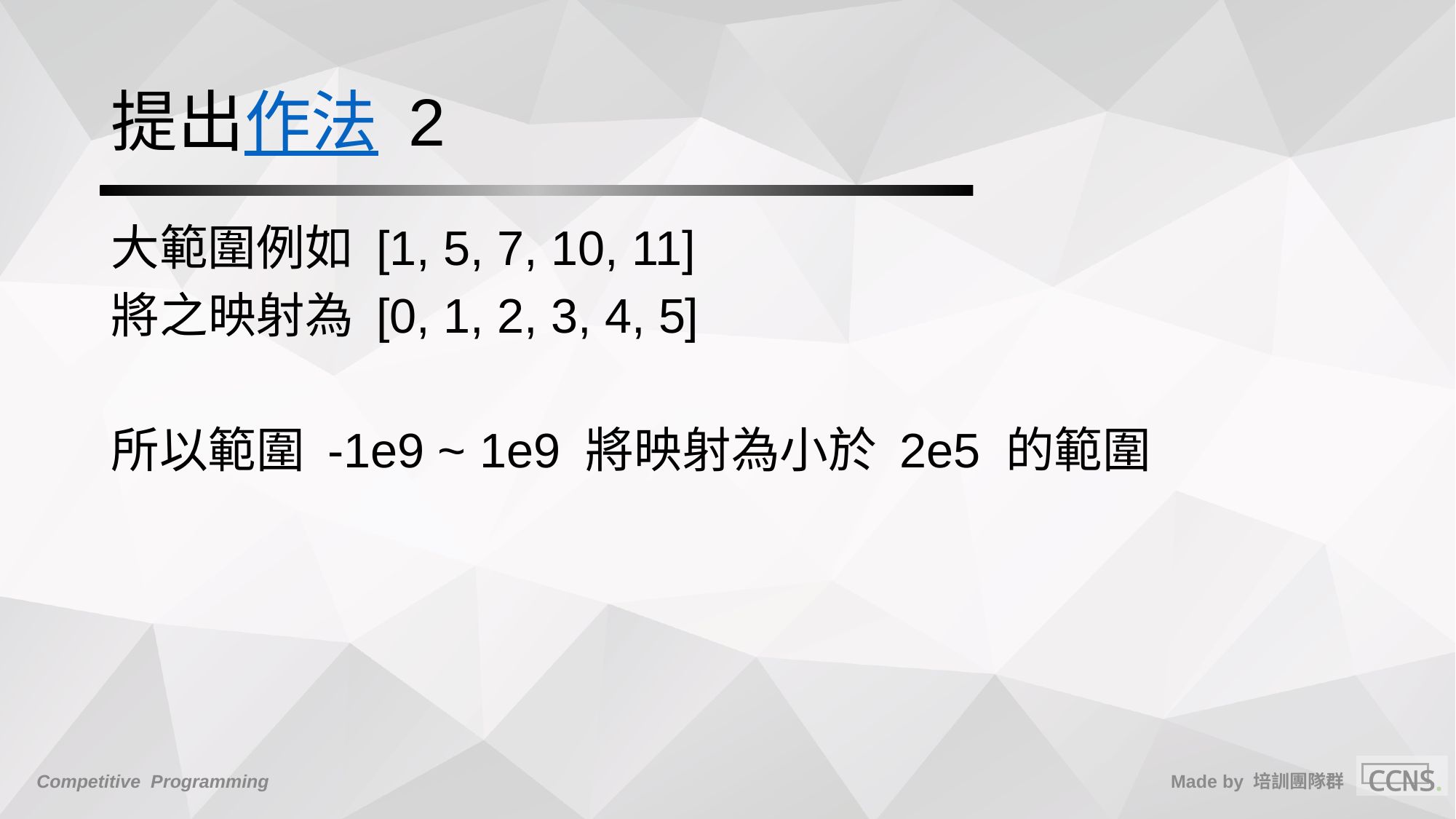

# 提出作法 2
大範圍例如 [1, 5, 7, 10, 11]
將之映射為 [0, 1, 2, 3, 4, 5]

所以範圍 -1e9 ~ 1e9 將映射為小於 2e5 的範圍